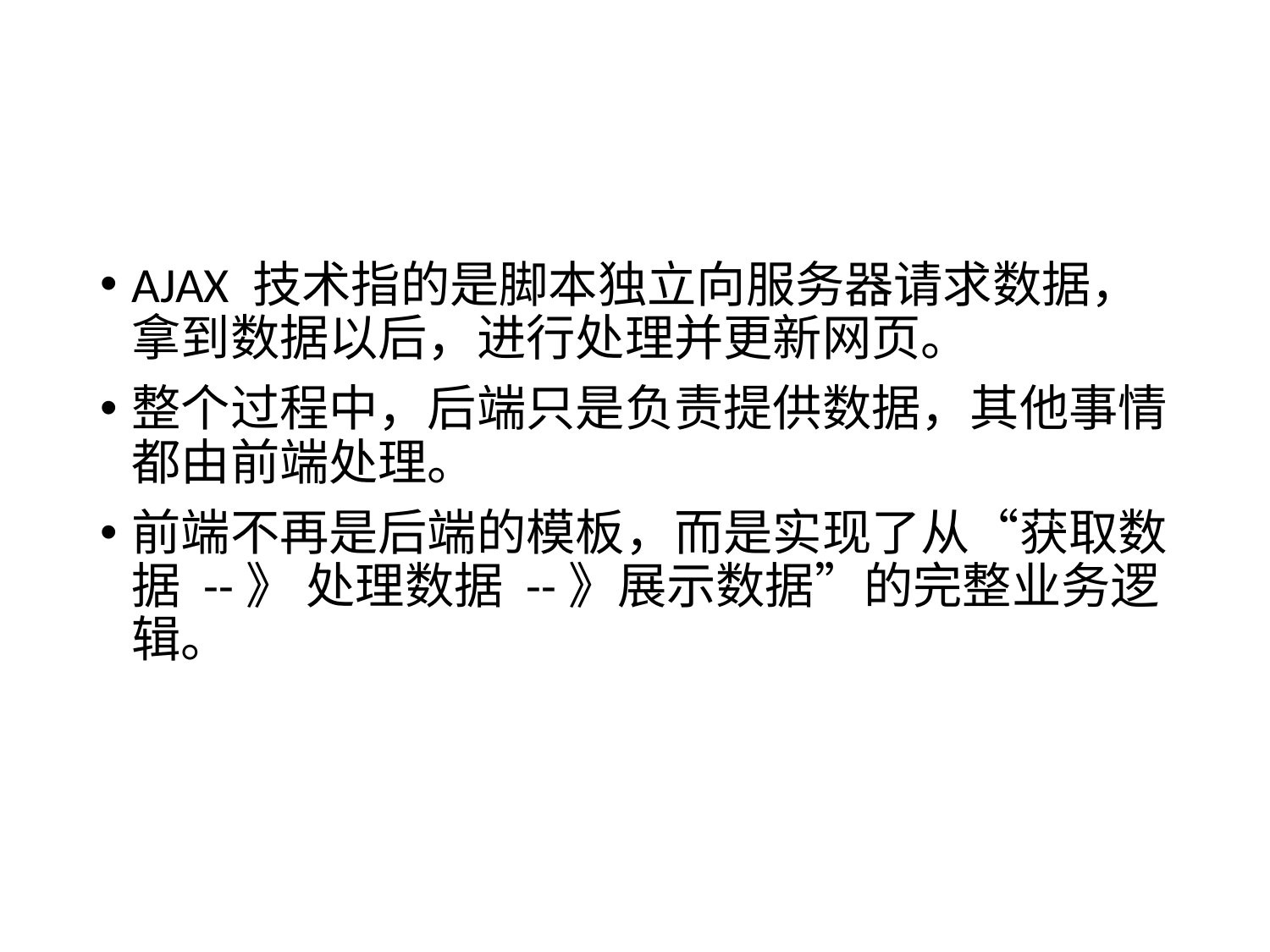

#
AJAX 技术指的是脚本独立向服务器请求数据，拿到数据以后，进行处理并更新网页。
整个过程中，后端只是负责提供数据，其他事情都由前端处理。
前端不再是后端的模板，而是实现了从“获取数据 --》 处理数据 --》展示数据”的完整业务逻辑。